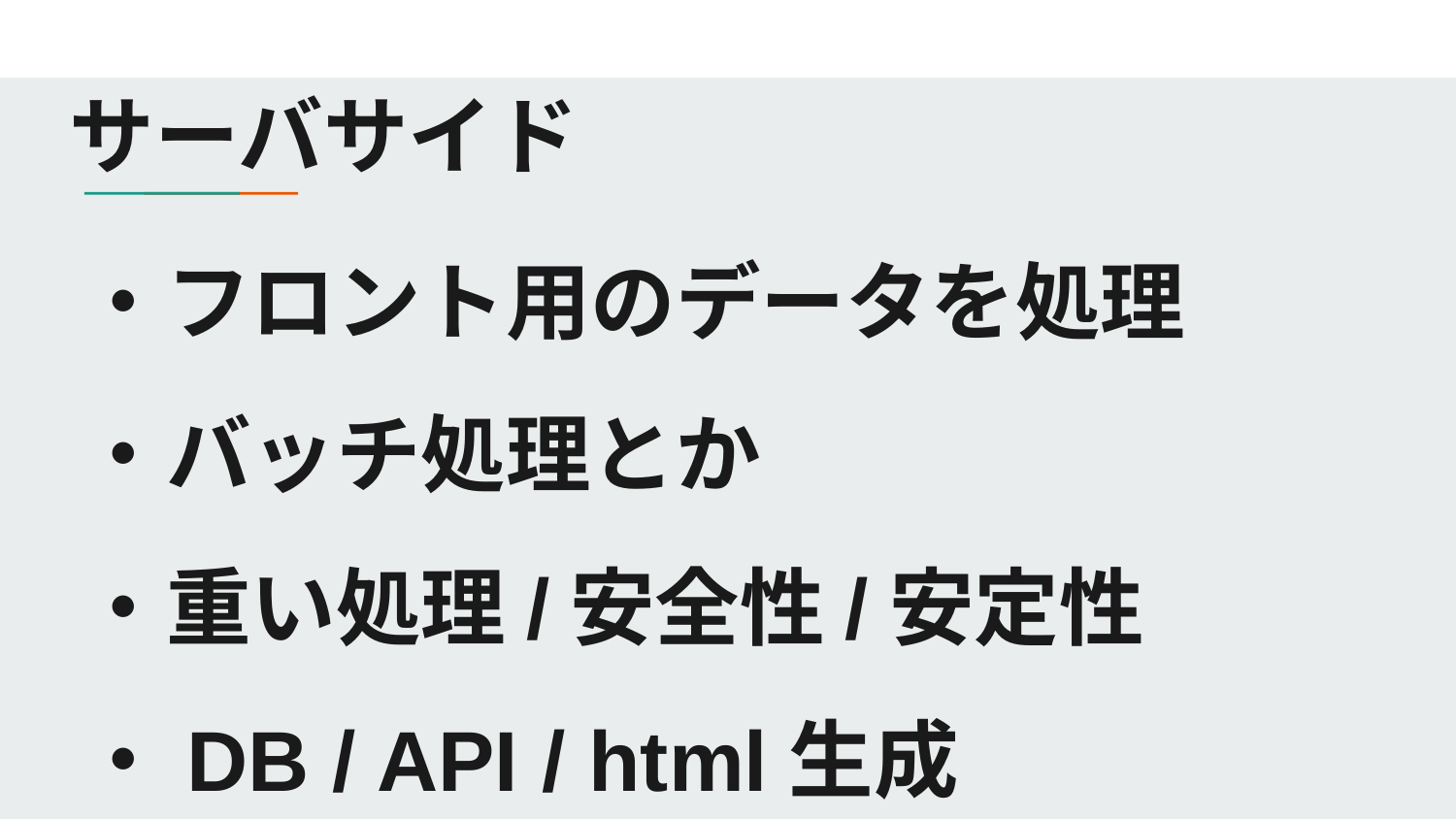

# サーバサイド
・フロント用のデータを処理
・バッチ処理とか
・重い処理/安全性/安定性
・DB / API / html生成